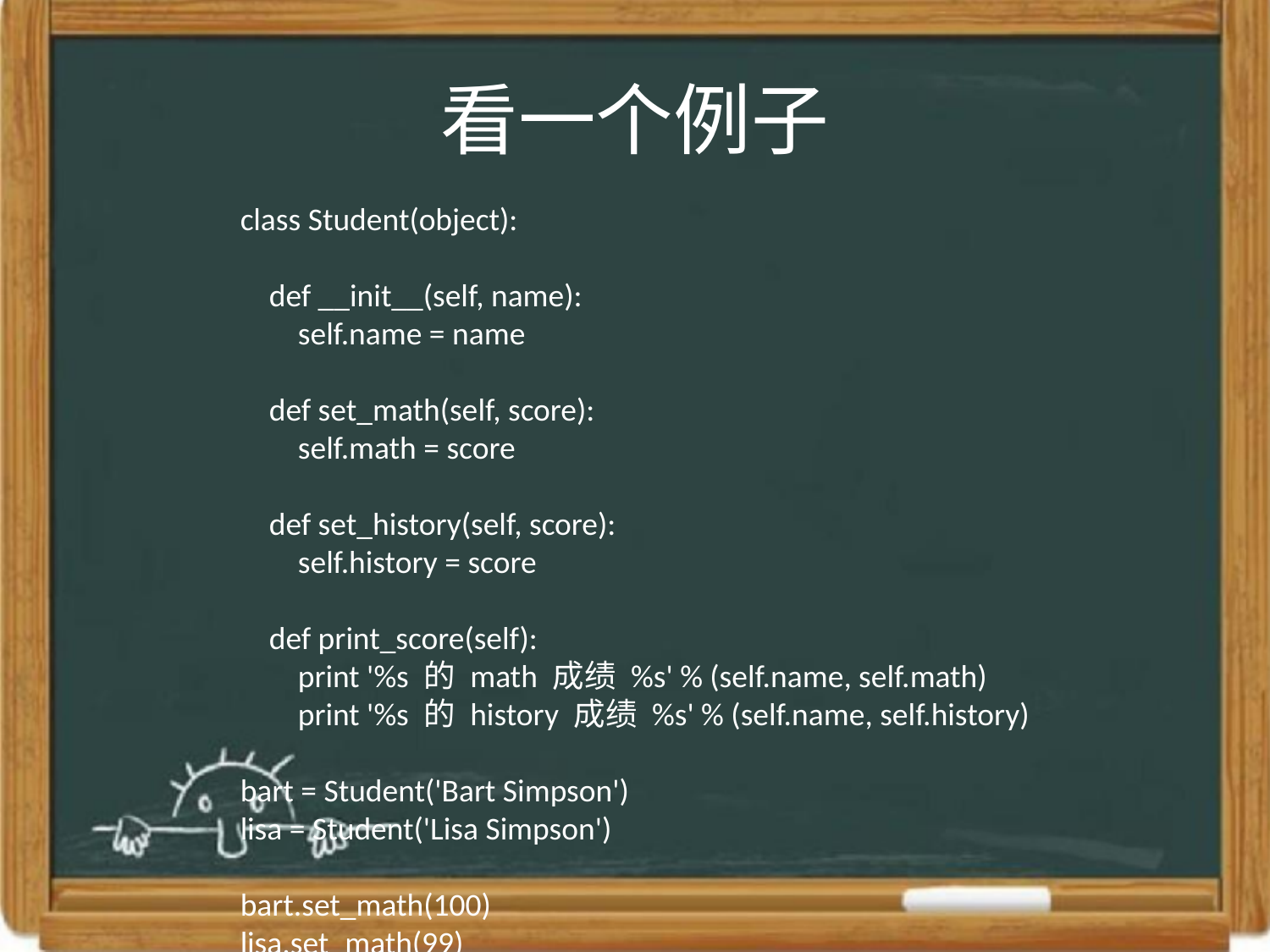

# 看一个例子
class Student(object):

    def __init__(self, name):
        self.name = name

    def set_math(self, score):
        self.math = score

    def set_history(self, score):
        self.history = score

    def print_score(self):
        print '%s 的 math 成绩 %s' % (self.name, self.math)
        print '%s 的 history 成绩 %s' % (self.name, self.history)

bart = Student('Bart Simpson')
lisa = Student('Lisa Simpson')

bart.set_math(100)
lisa.set_math(99)

bart.set_history(98)
lisa.set_history(97)

bart.print_score()
lisa.print_score()